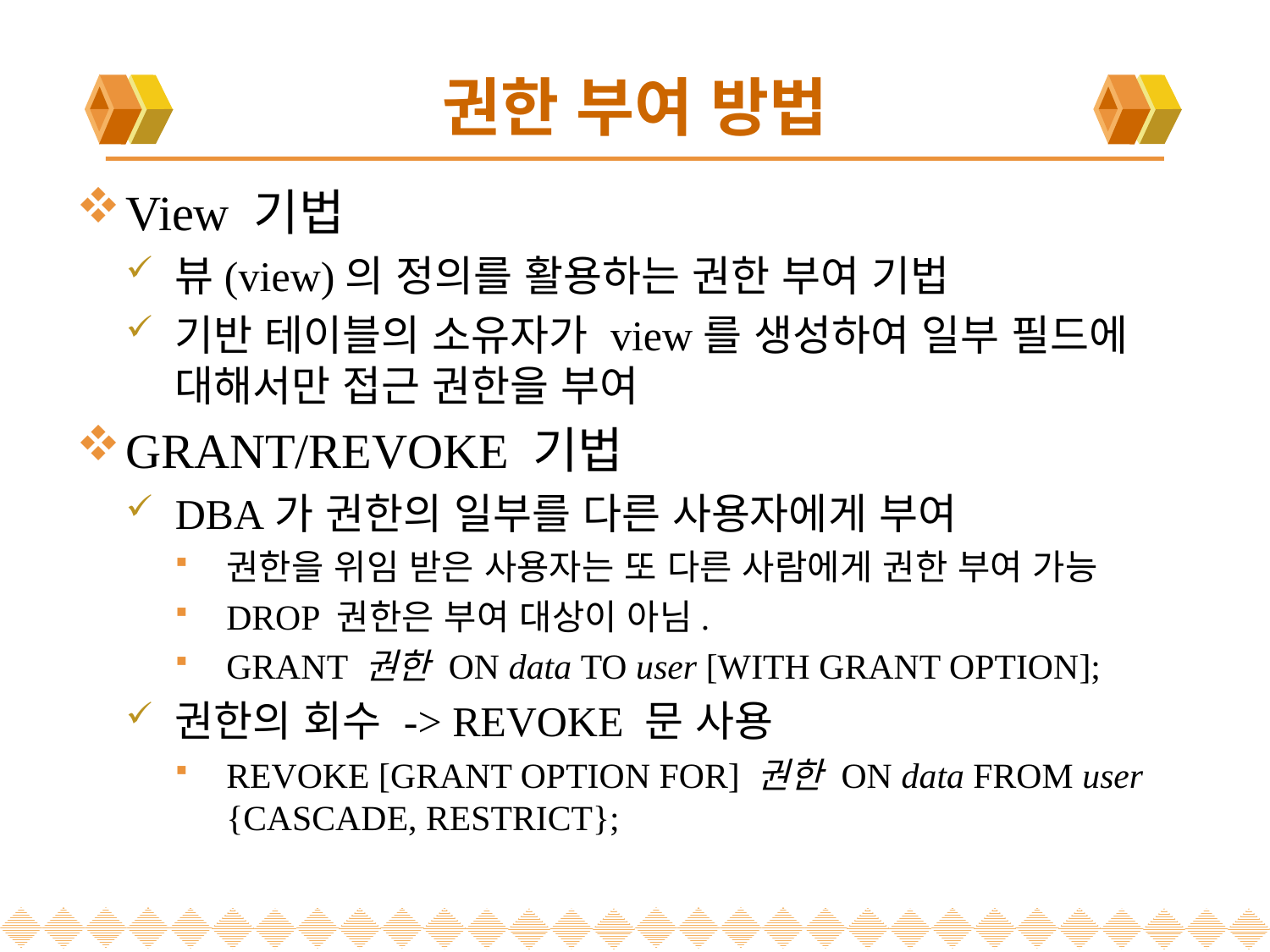

# 권한 부여 방법
View 기법
뷰(view)의 정의를 활용하는 권한 부여 기법
기반 테이블의 소유자가 view를 생성하여 일부 필드에 대해서만 접근 권한을 부여
GRANT/REVOKE 기법
DBA가 권한의 일부를 다른 사용자에게 부여
권한을 위임 받은 사용자는 또 다른 사람에게 권한 부여 가능
DROP 권한은 부여 대상이 아님.
GRANT 권한 ON data TO user [WITH GRANT OPTION];
권한의 회수 -> REVOKE 문 사용
REVOKE [GRANT OPTION FOR] 권한 ON data FROM user {CASCADE, RESTRICT};